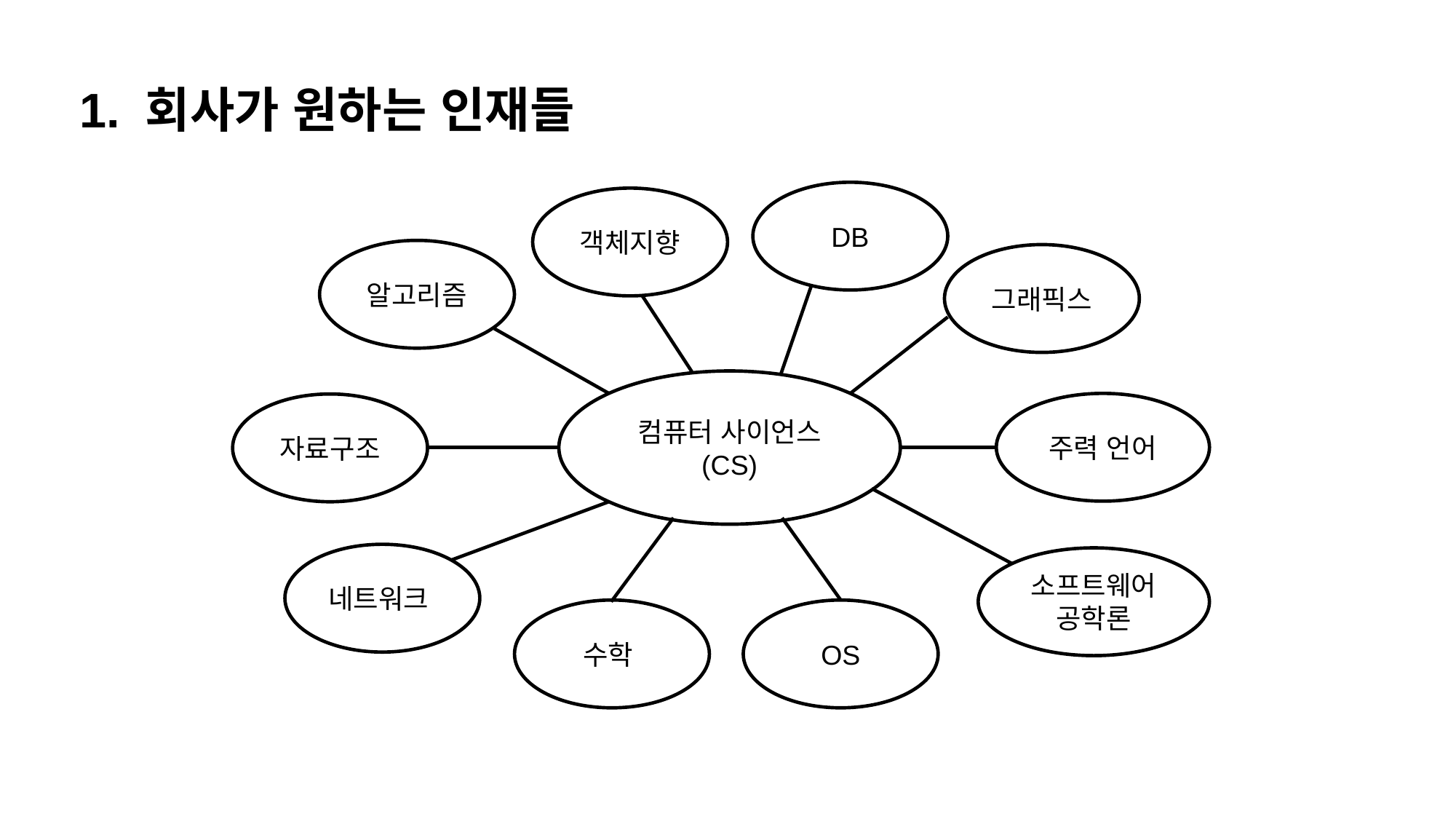

1. 회사가 원하는 인재들
DB
객체지향
알고리즘
그래픽스
컴퓨터 사이언스
(CS)
주력 언어
자료구조
네트워크
소프트웨어 공학론
수학
OS